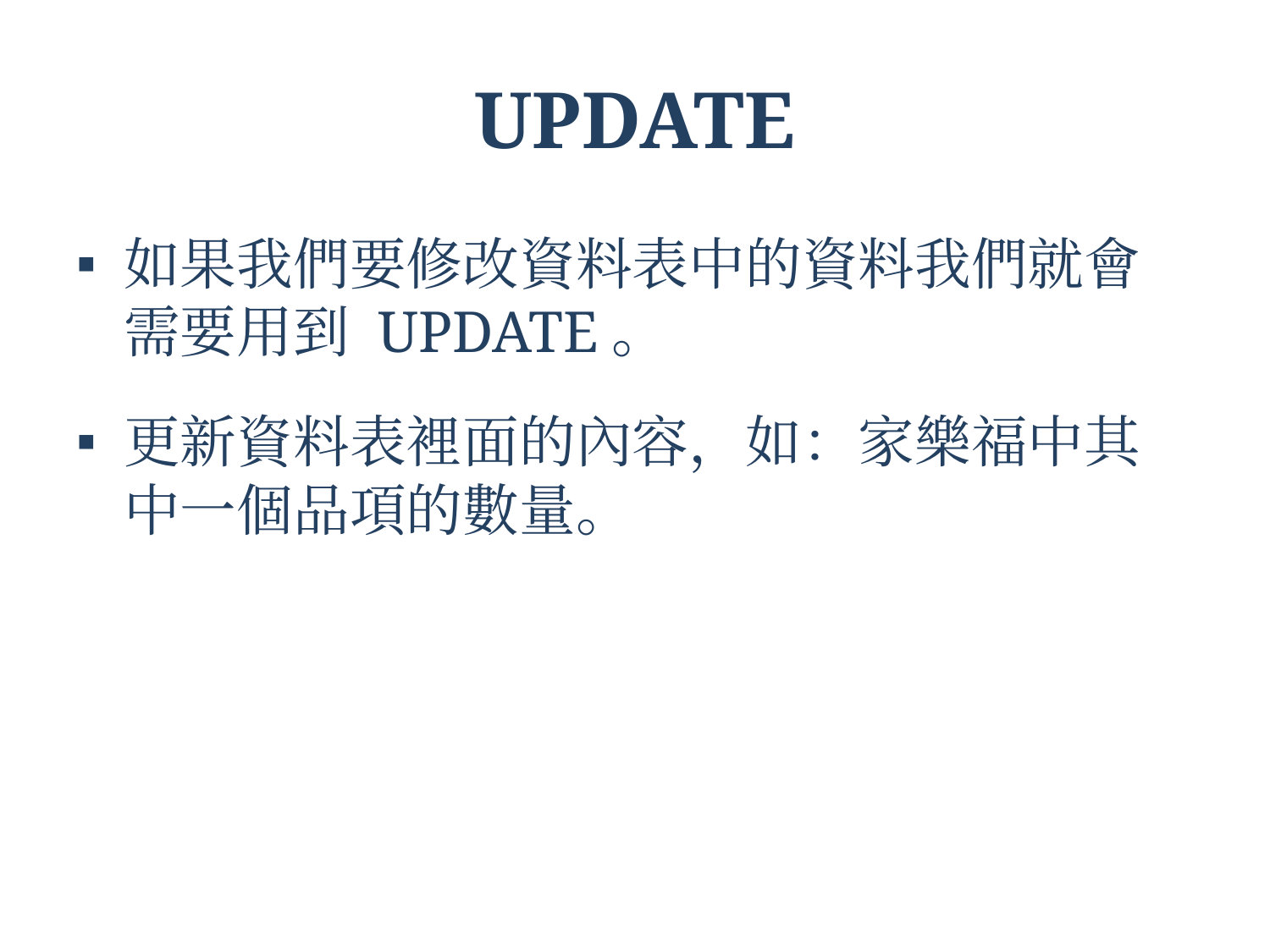

# UPDATE
如果我們要修改資料表中的資料我們就會需要用到 UPDATE。
更新資料表裡面的內容，如：家樂福中其中一個品項的數量。